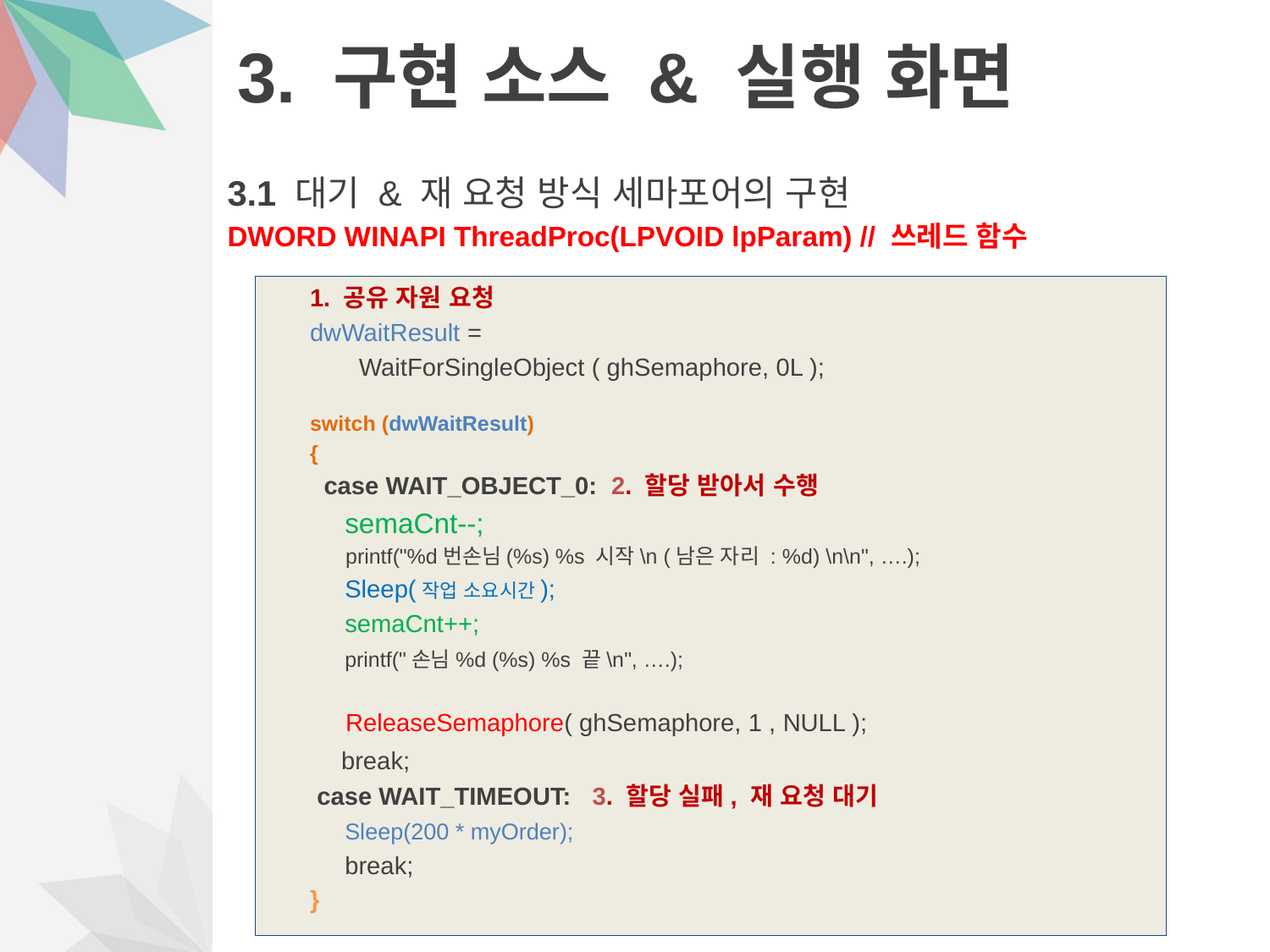

# 3. 구현 소스 & 실행 화면
3.1 대기 & 재 요청 방식 세마포어의 구현
DWORD WINAPI ThreadProc(LPVOID lpParam) // 쓰레드 함수

1. 공유 자원 요청
dwWaitResult =
       WaitForSingleObject ( ghSemaphore, 0L );

switch (dwWaitResult)
{
  case WAIT_OBJECT_0:  2. 할당 받아서 수행
     semaCnt--;
      printf("%d번손님(%s) %s 시작\n (남은 자리 : %d) \n\n", ….);
     Sleep(작업 소요시간);
     semaCnt++;
     printf("손님%d (%s) %s 끝\n", ….);

      ReleaseSemaphore( ghSemaphore, 1 , NULL );
    break;
 case WAIT_TIMEOUT:   3. 할당 실패, 재 요청 대기
     Sleep(200 * myOrder);
     break;
}